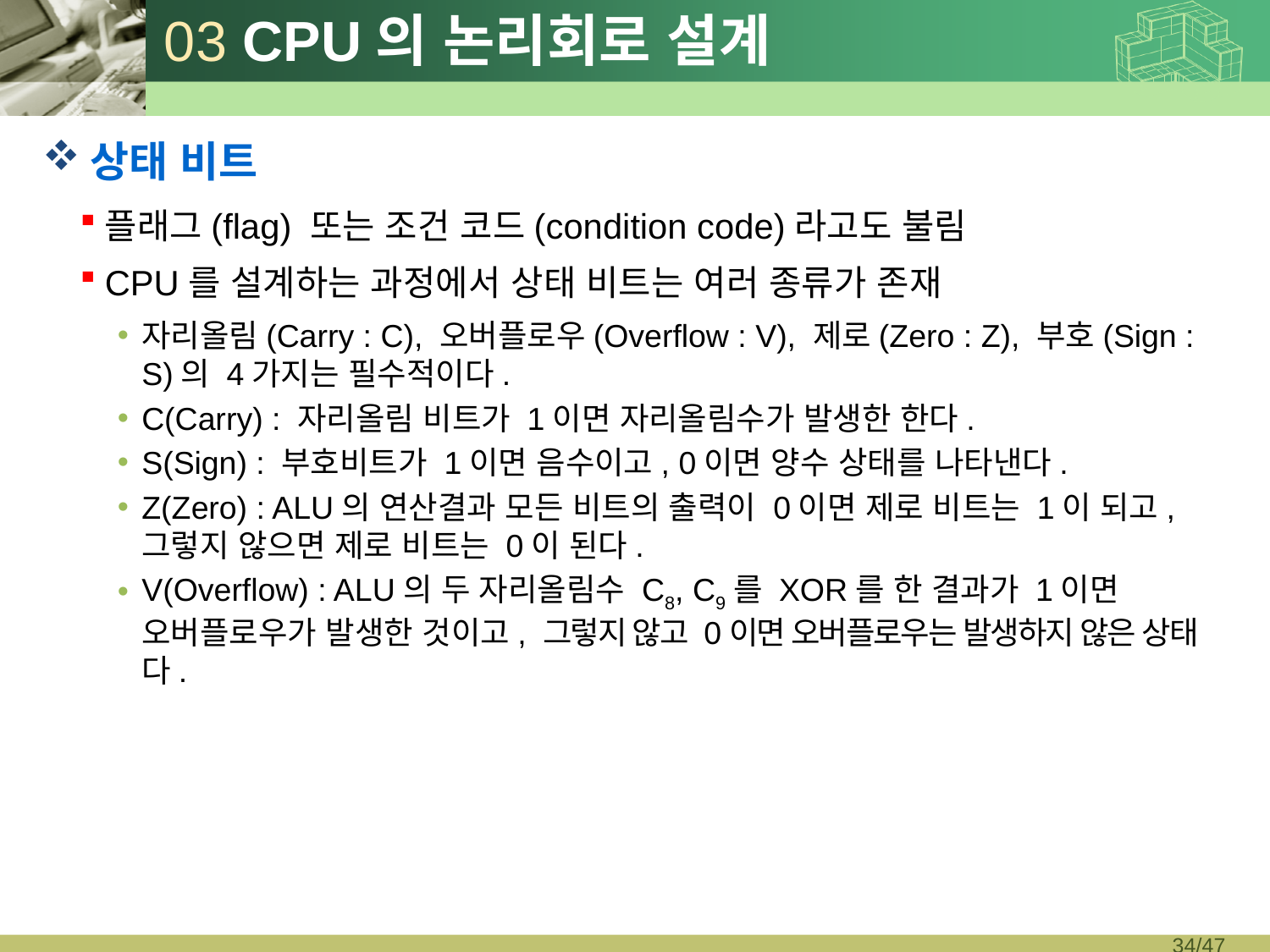

# 03 CPU의 논리회로 설계
상태 비트
플래그(flag) 또는 조건 코드(condition code)라고도 불림
CPU를 설계하는 과정에서 상태 비트는 여러 종류가 존재
자리올림(Carry : C), 오버플로우(Overflow : V), 제로(Zero : Z), 부호(Sign : S)의 4가지는 필수적이다.
C(Carry) : 자리올림 비트가 1이면 자리올림수가 발생한 한다.
S(Sign) : 부호비트가 1이면 음수이고, 0이면 양수 상태를 나타낸다.
Z(Zero) : ALU의 연산결과 모든 비트의 출력이 0이면 제로 비트는 1이 되고, 그렇지 않으면 제로 비트는 0이 된다.
V(Overflow) : ALU의 두 자리올림수 C8, C9를 XOR를 한 결과가 1이면 오버플로우가 발생한 것이고, 그렇지 않고 0이면 오버플로우는 발생하지 않은 상태다.